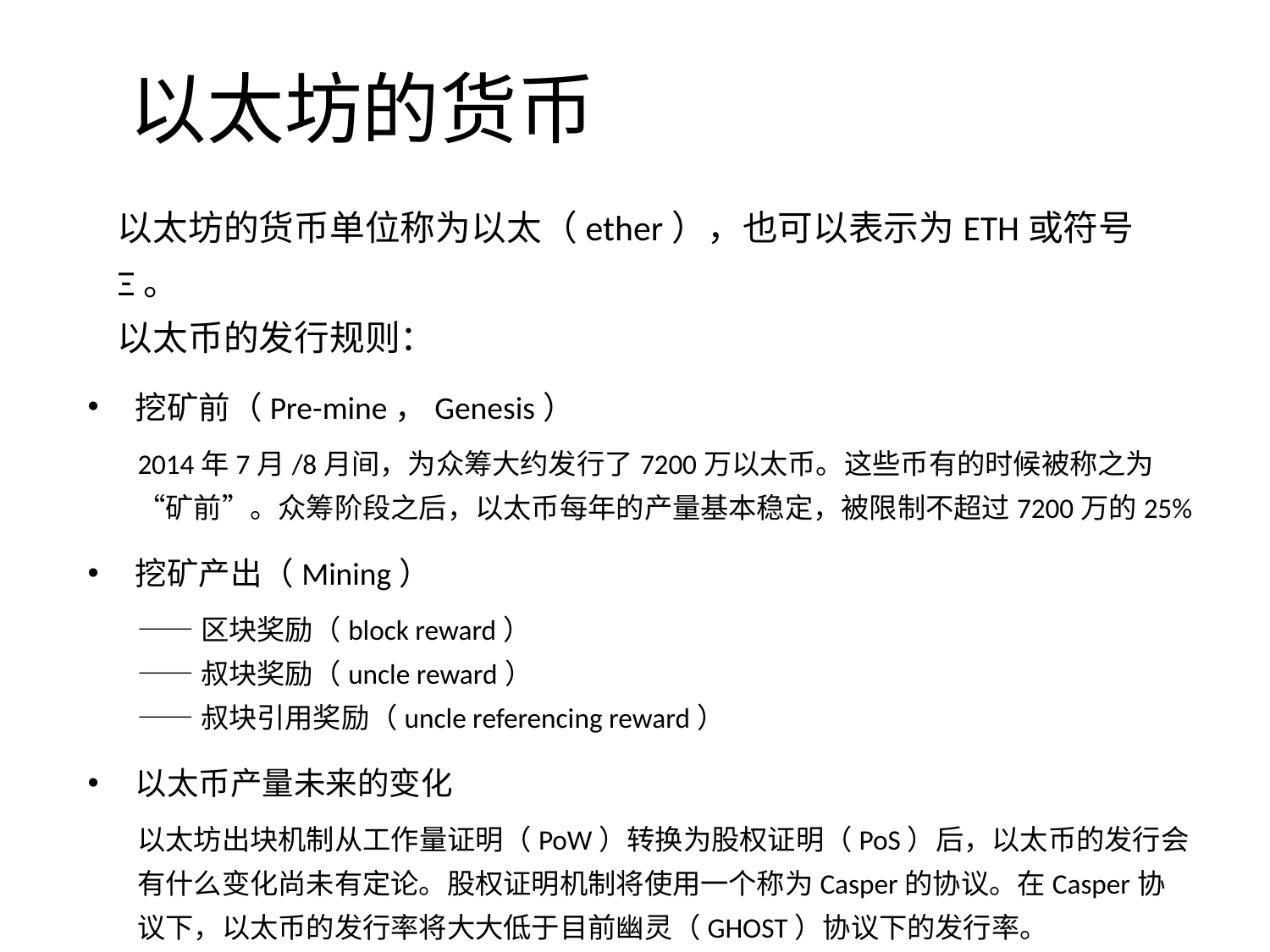

# 以太坊的货币
以太坊的货币单位称为以太（ether），也可以表示为ETH或符号Ξ。
以太币的发行规则：
挖矿前（Pre-mine，Genesis）
2014年7月/8月间，为众筹大约发行了7200万以太币。这些币有的时候被称之为“矿前”。众筹阶段之后，以太币每年的产量基本稳定，被限制不超过7200万的25%
挖矿产出（Mining）
——区块奖励（block reward）
——叔块奖励（uncle reward）
——叔块引用奖励（uncle referencing reward）
以太币产量未来的变化
以太坊出块机制从工作量证明（PoW）转换为股权证明（PoS）后，以太币的发行会有什么变化尚未有定论。股权证明机制将使用一个称为Casper的协议。在Casper协议下，以太币的发行率将大大低于目前幽灵（GHOST）协议下的发行率。